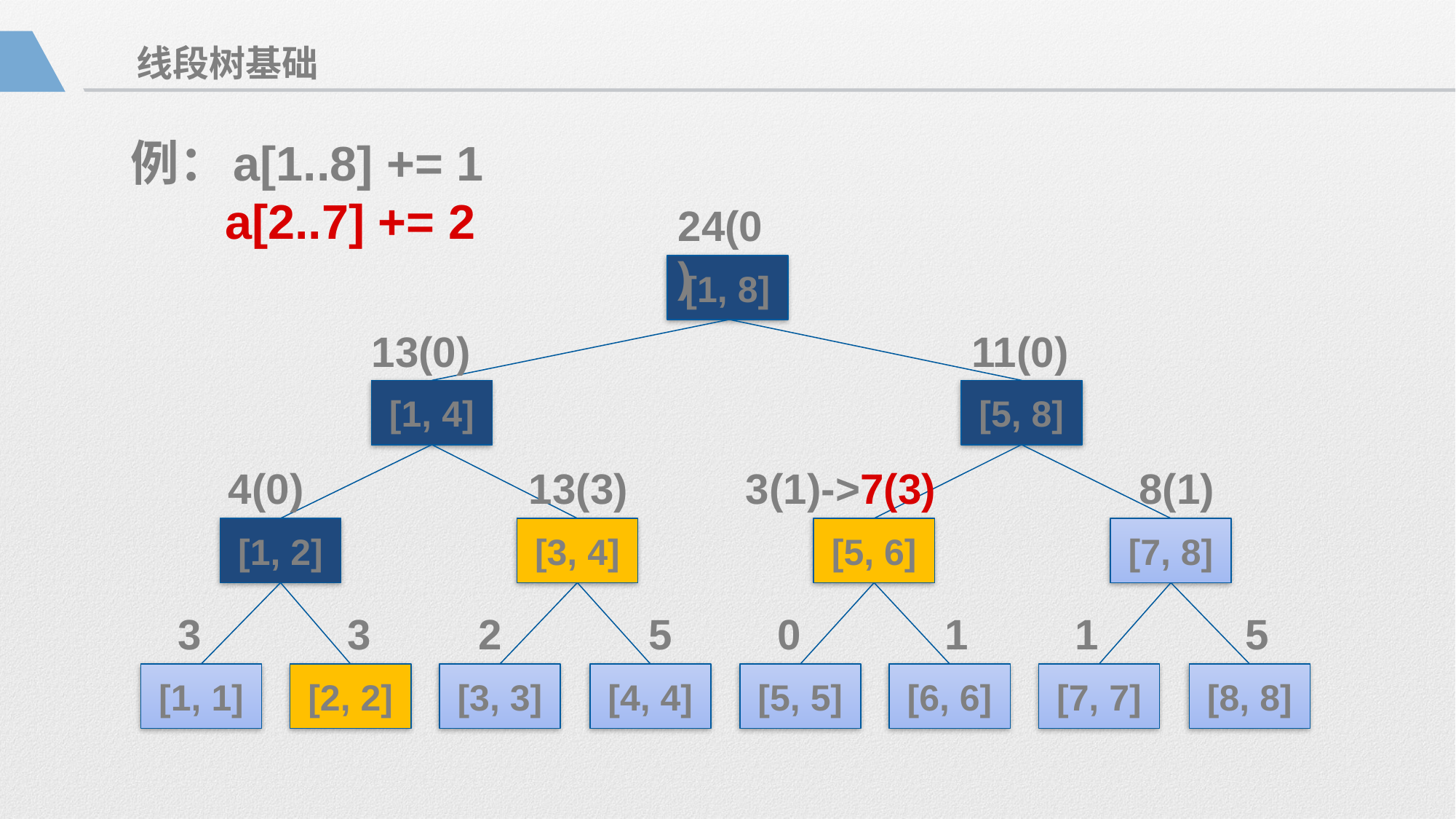

线段树基础
例： a[1..8] += 1
       a[2..7] += 2
24(0)
[1, 8]
[1, 4]
[5, 8]
[1, 2]
[3, 4]
[5, 6]
[7, 8]
[1, 1]
[2, 2]
[3, 3]
[4, 4]
[5, 5]
[6, 6]
[7, 7]
[8, 8]
    4(0)
  13(3)
3(1)->7(3)
  8(1)
    3
  3
2
5
0
1
1
5
    13(0)
11(0)